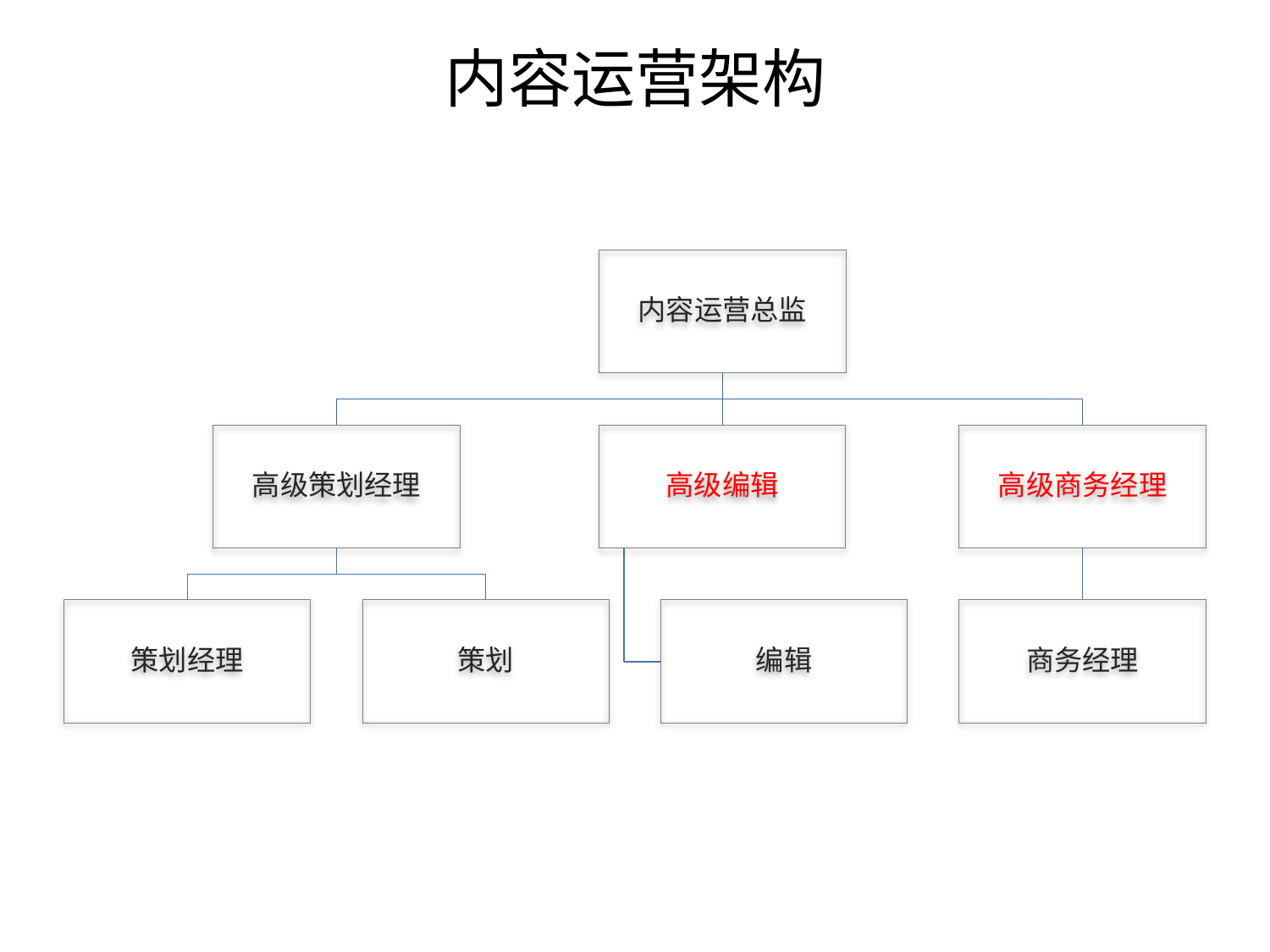

# 内容运营架构
内容运营总监
高级策划经理
策划经理
策划
高级编辑
编辑
高级商务经理
商务经理